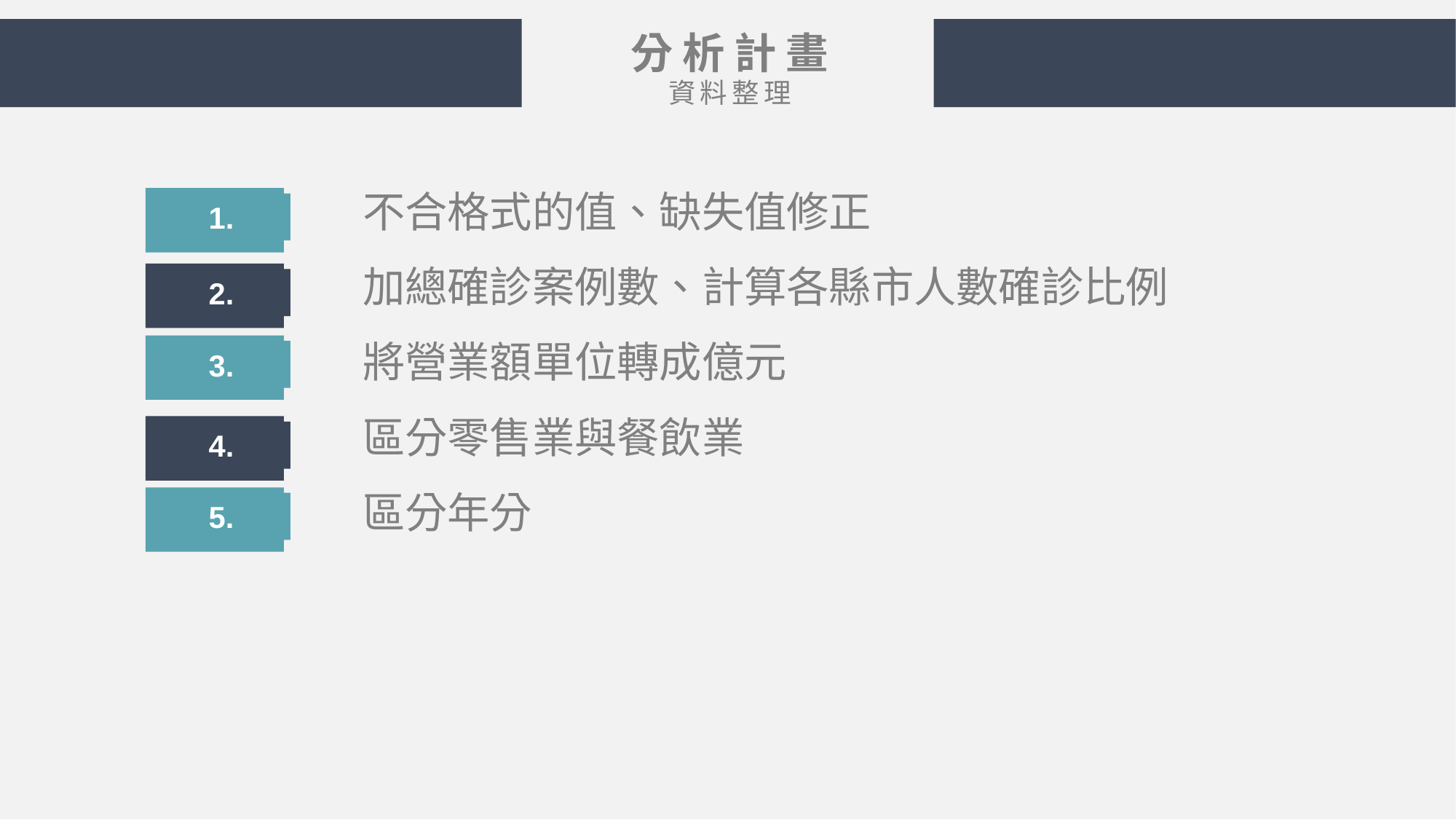

分析計畫
資料整理
不合格式的值、缺失值修正
加總確診案例數、計算各縣市人數確診比例
將營業額單位轉成億元
區分零售業與餐飲業
區分年分

1.

2.

3.

4.

5.